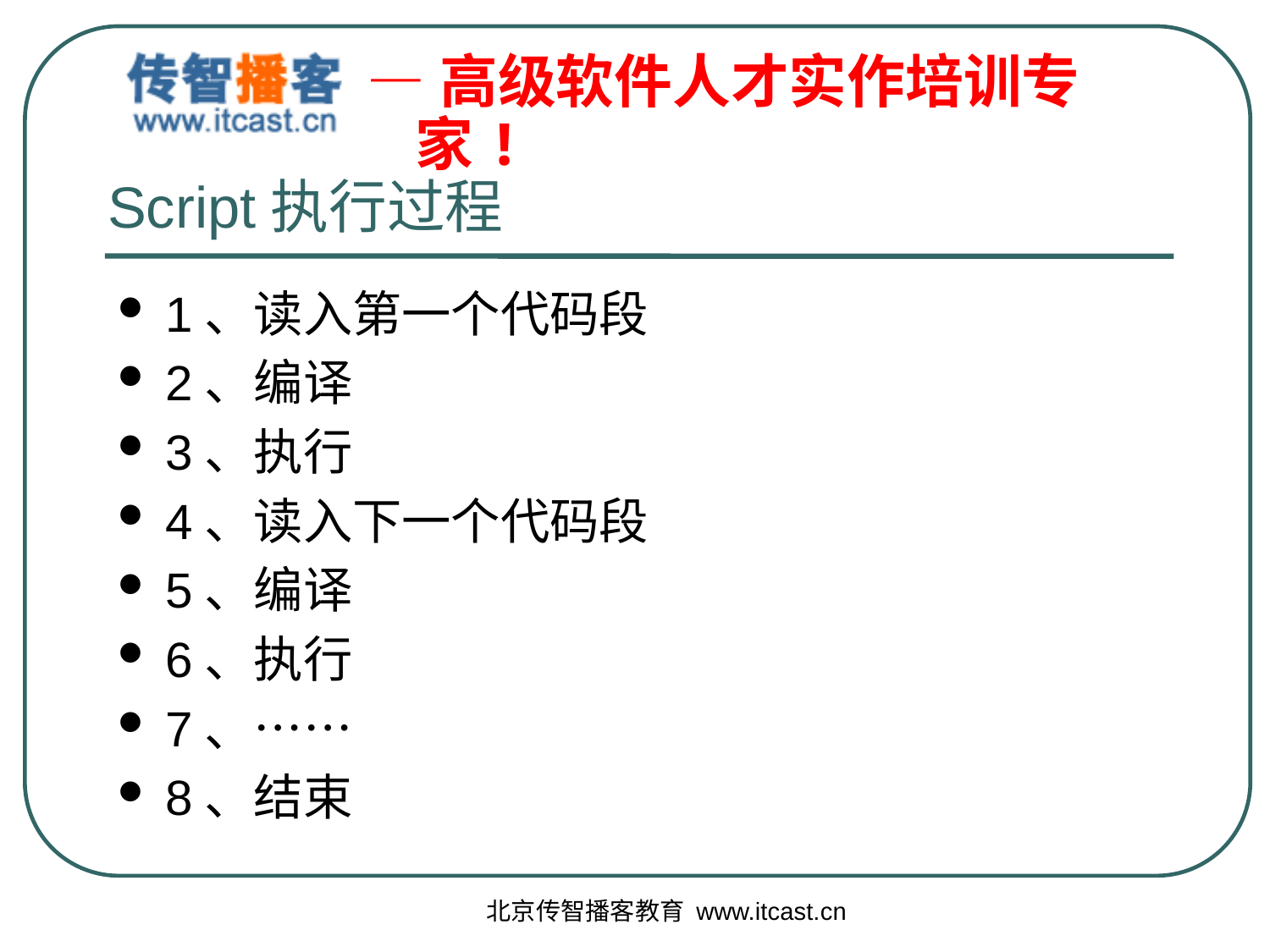

# Script执行过程
1、读入第一个代码段
2、编译
3、执行
4、读入下一个代码段
5、编译
6、执行
7、……
8、结束
北京传智播客教育 www.itcast.cn